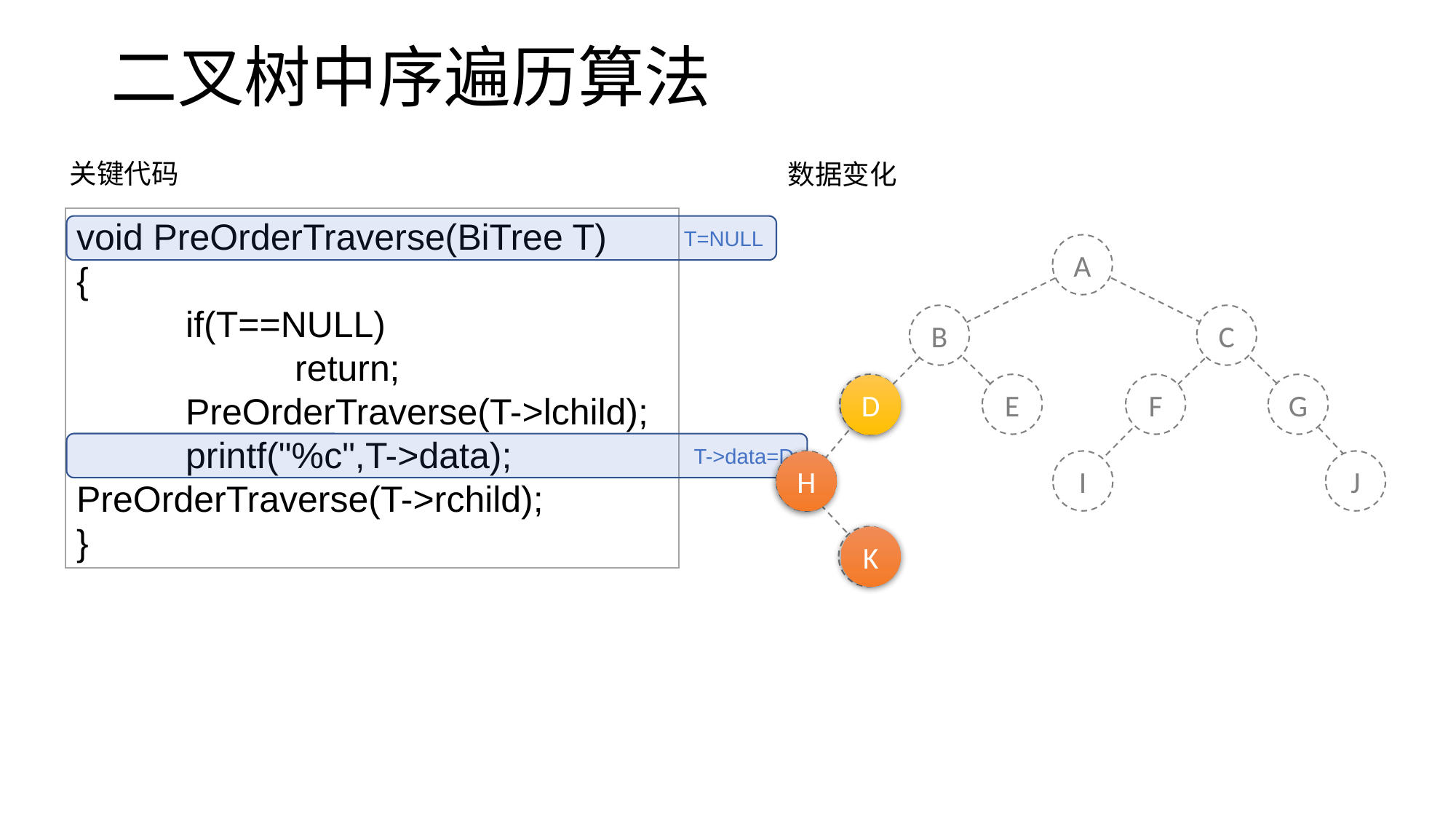

# 二叉树中序遍历算法
关键代码
数据变化
void PreOrderTraverse(BiTree T)
{
	if(T==NULL)
		return;
	PreOrderTraverse(T->lchild);
	printf("%c",T->data);	PreOrderTraverse(T->rchild);
}
T=NULL
A
B
C
D
E
F
G
D
T->data=D
H
I
J
H
K
K